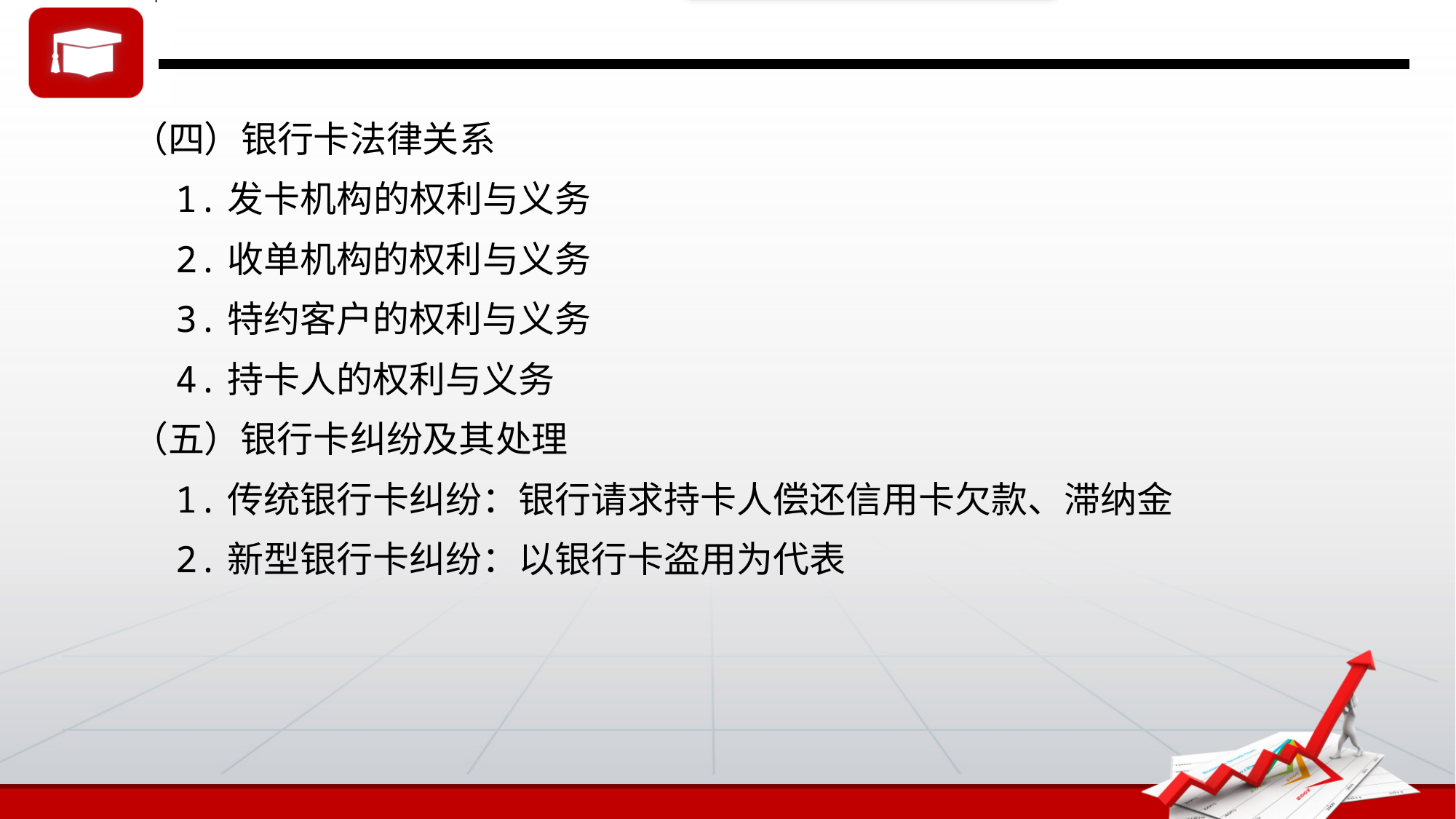

（四）银行卡法律关系
  1.发卡机构的权利与义务
  2.收单机构的权利与义务
  3.特约客户的权利与义务
  4.持卡人的权利与义务
（五）银行卡纠纷及其处理
  1.传统银行卡纠纷：银行请求持卡人偿还信用卡欠款、滞纳金
  2.新型银行卡纠纷：以银行卡盗用为代表